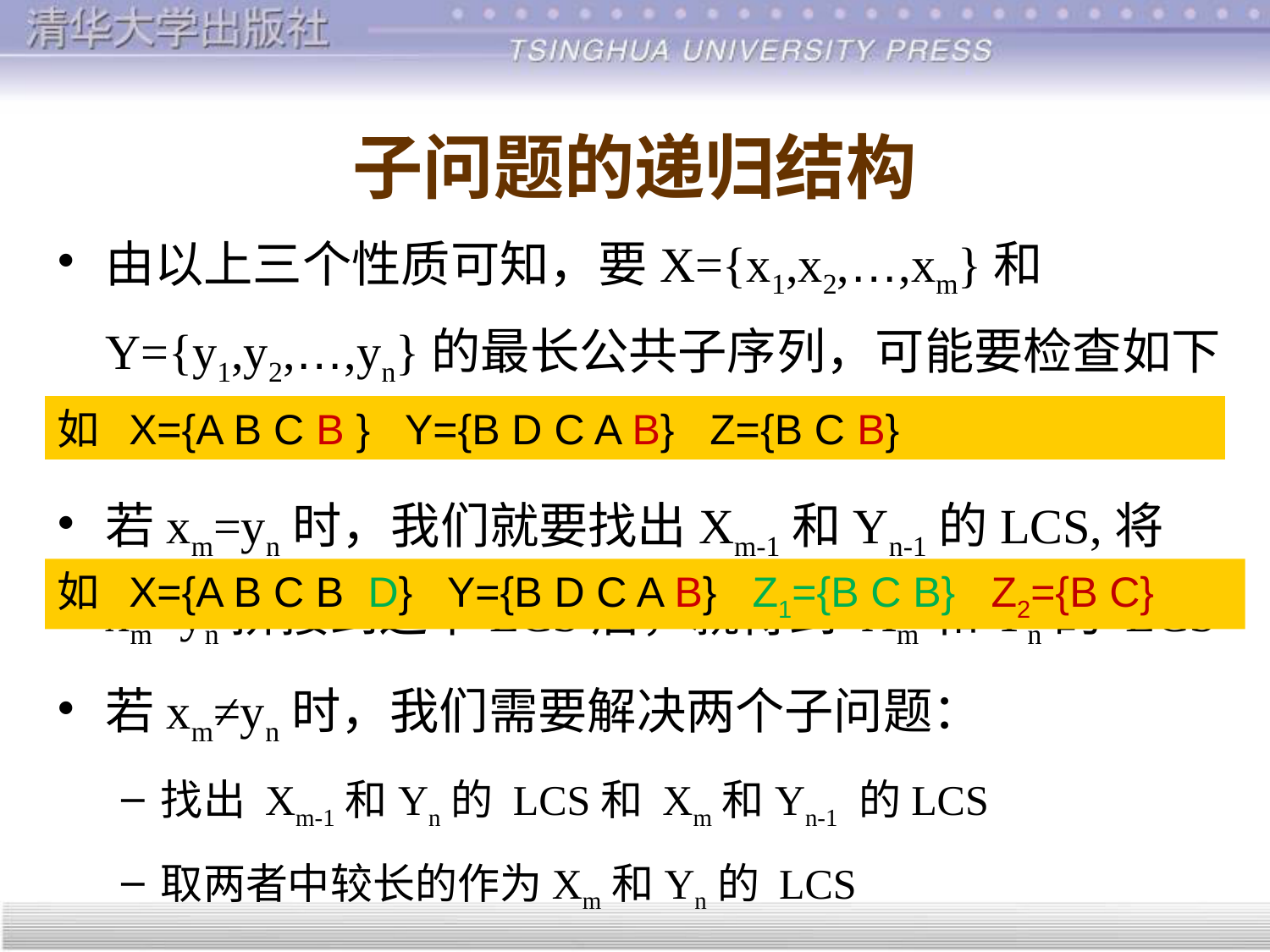

# 子问题的递归结构
由以上三个性质可知，要X={x1,x2,…,xm}和Y={y1,y2,…,yn}的最长公共子序列，可能要检查如下子问题：
若xm=yn时，我们就要找出Xm-1和Yn-1的LCS,将xm=yn拼接到这个LCS后，就得到 Xm和Yn的 LCS
若xm≠yn时，我们需要解决两个子问题：
找出 Xm-1和Yn的 LCS和 Xm和Yn-1 的LCS
取两者中较长的作为Xm和Yn的 LCS
如  X={A B C B }   Y={B D C A B}   Z={B C B}
如  X={A B C B  D}   Y={B D C A B}   Z1={B C B}   Z2={B C}

46